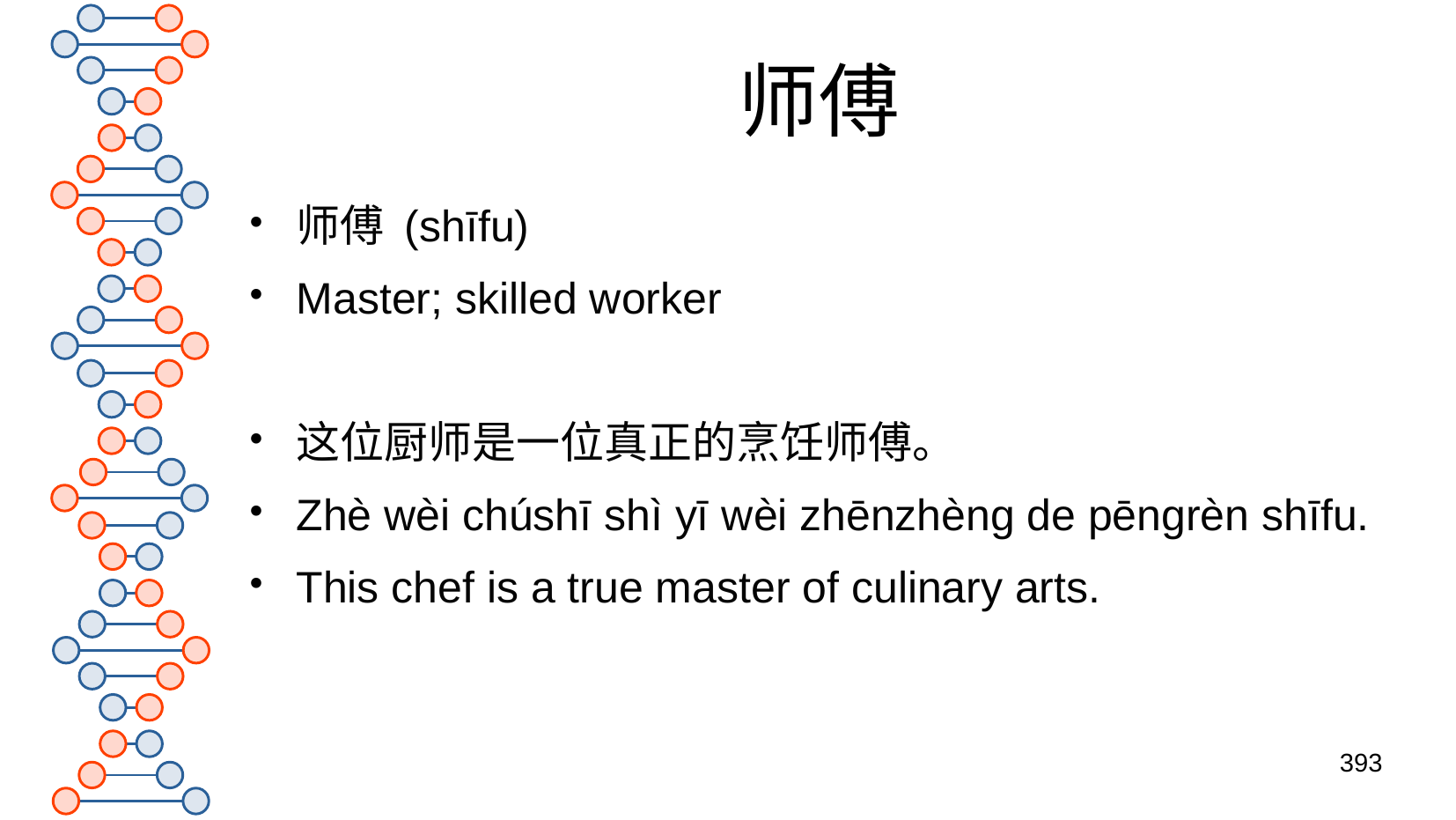

# 师傅
师傅 (shīfu)
Master; skilled worker

这位厨师是一位真正的烹饪师傅。
Zhè wèi chúshī shì yī wèi zhēnzhèng de pēngrèn shīfu.
This chef is a true master of culinary arts.

393